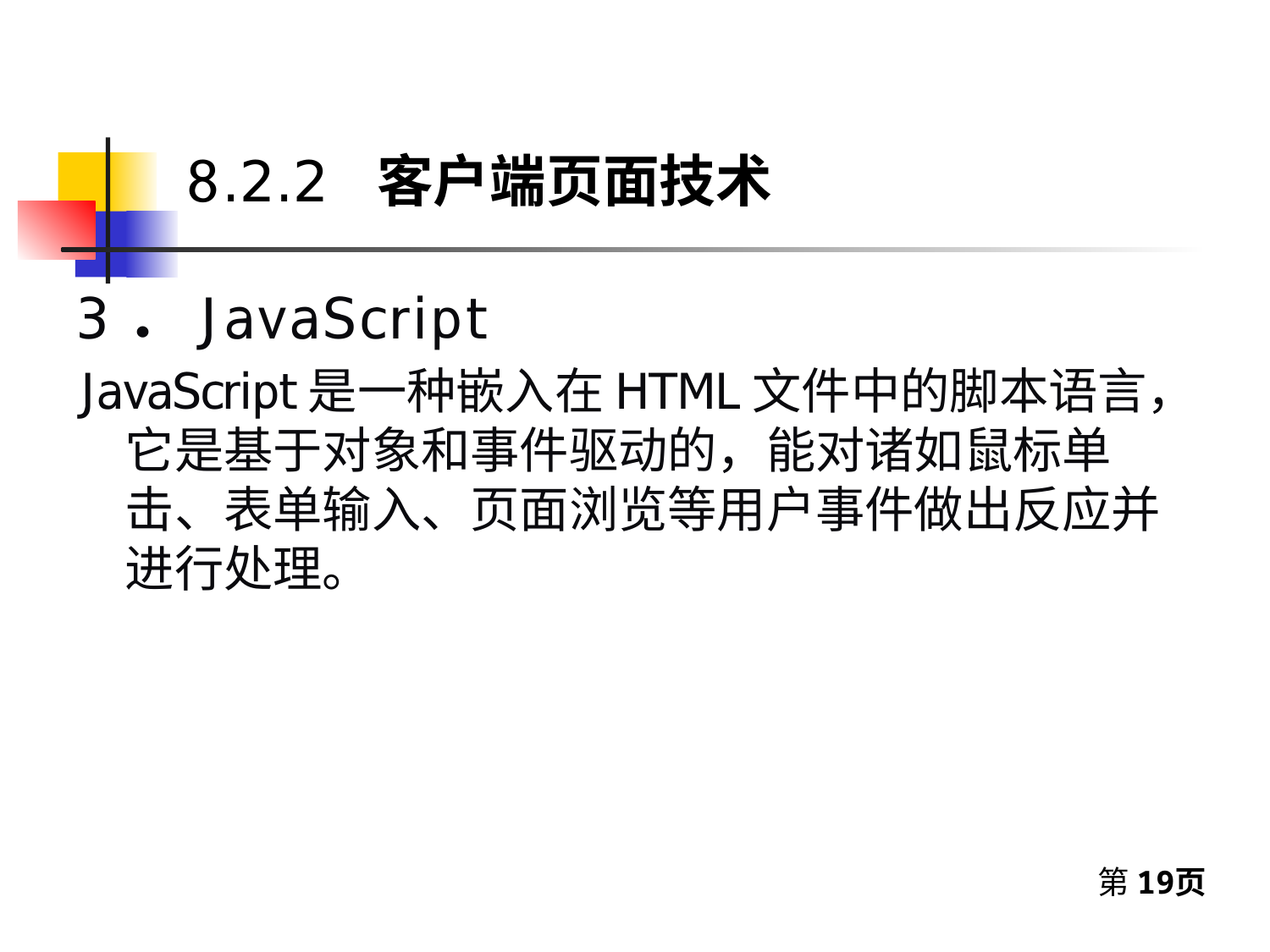

8.2.2  客户端页面技术
3．JavaScript
JavaScript是一种嵌入在HTML文件中的脚本语言，它是基于对象和事件驱动的，能对诸如鼠标单击、表单输入、页面浏览等用户事件做出反应并进行处理。